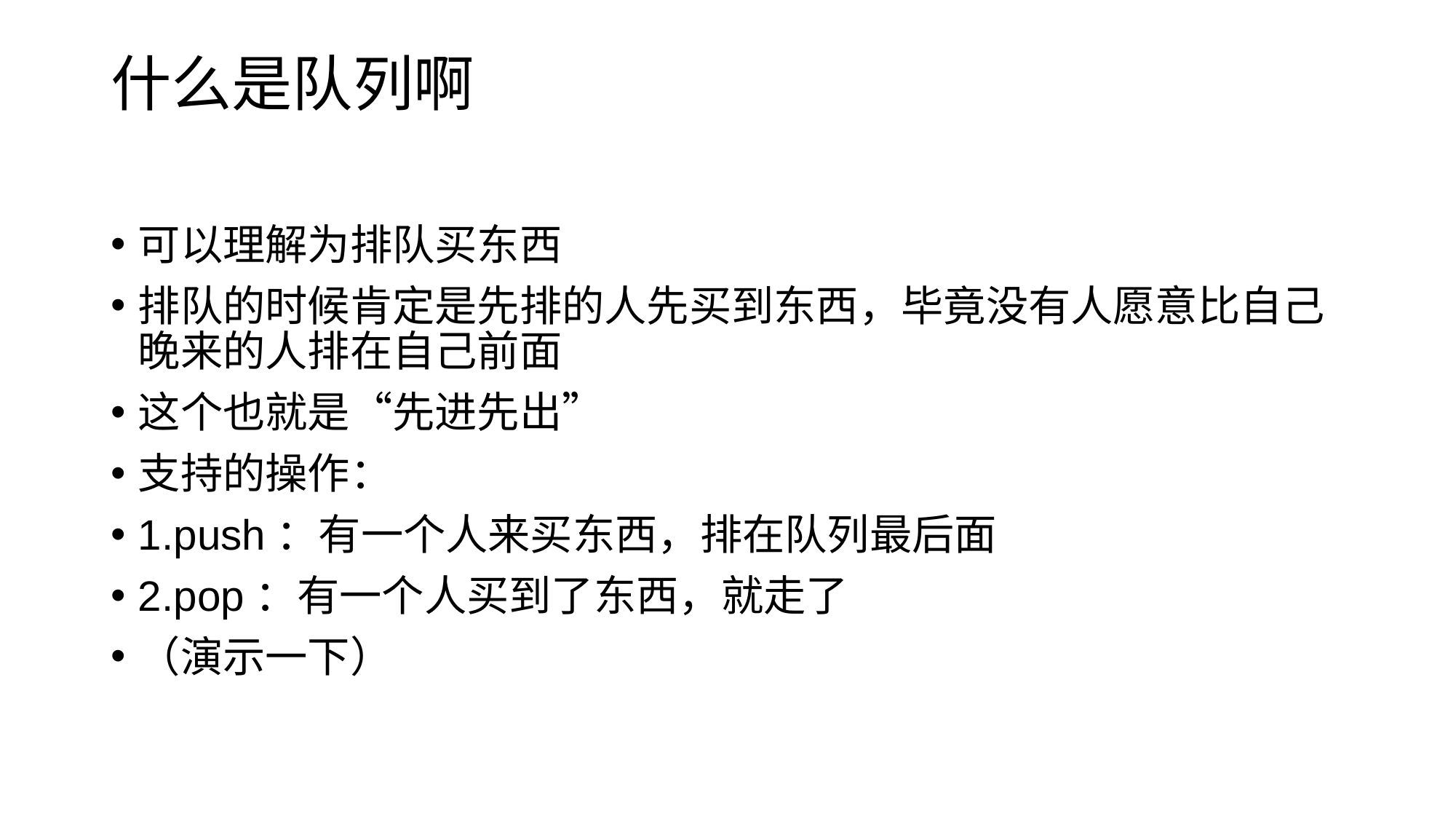

# 什么是队列啊
可以理解为排队买东西
排队的时候肯定是先排的人先买到东西，毕竟没有人愿意比自己晚来的人排在自己前面
这个也就是“先进先出”
支持的操作：
1.push：有一个人来买东西，排在队列最后面
2.pop：有一个人买到了东西，就走了
（演示一下）